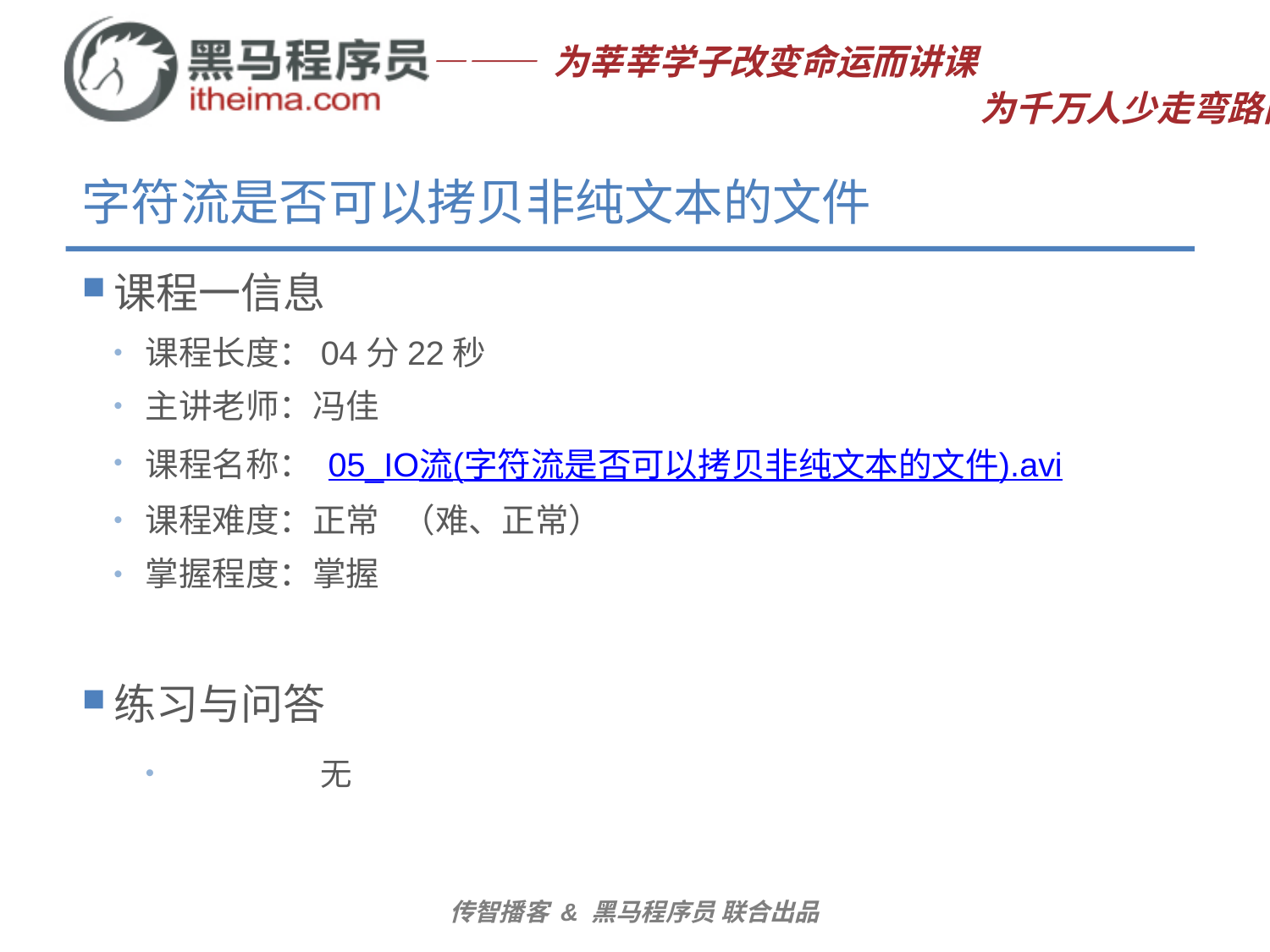

# 字符流是否可以拷贝非纯文本的文件
课程一信息
课程长度：04分22秒
主讲老师：冯佳
课程名称： 05_IO流(字符流是否可以拷贝非纯文本的文件).avi
课程难度：正常   （难、正常）
掌握程度：掌握

练习与问答
	无